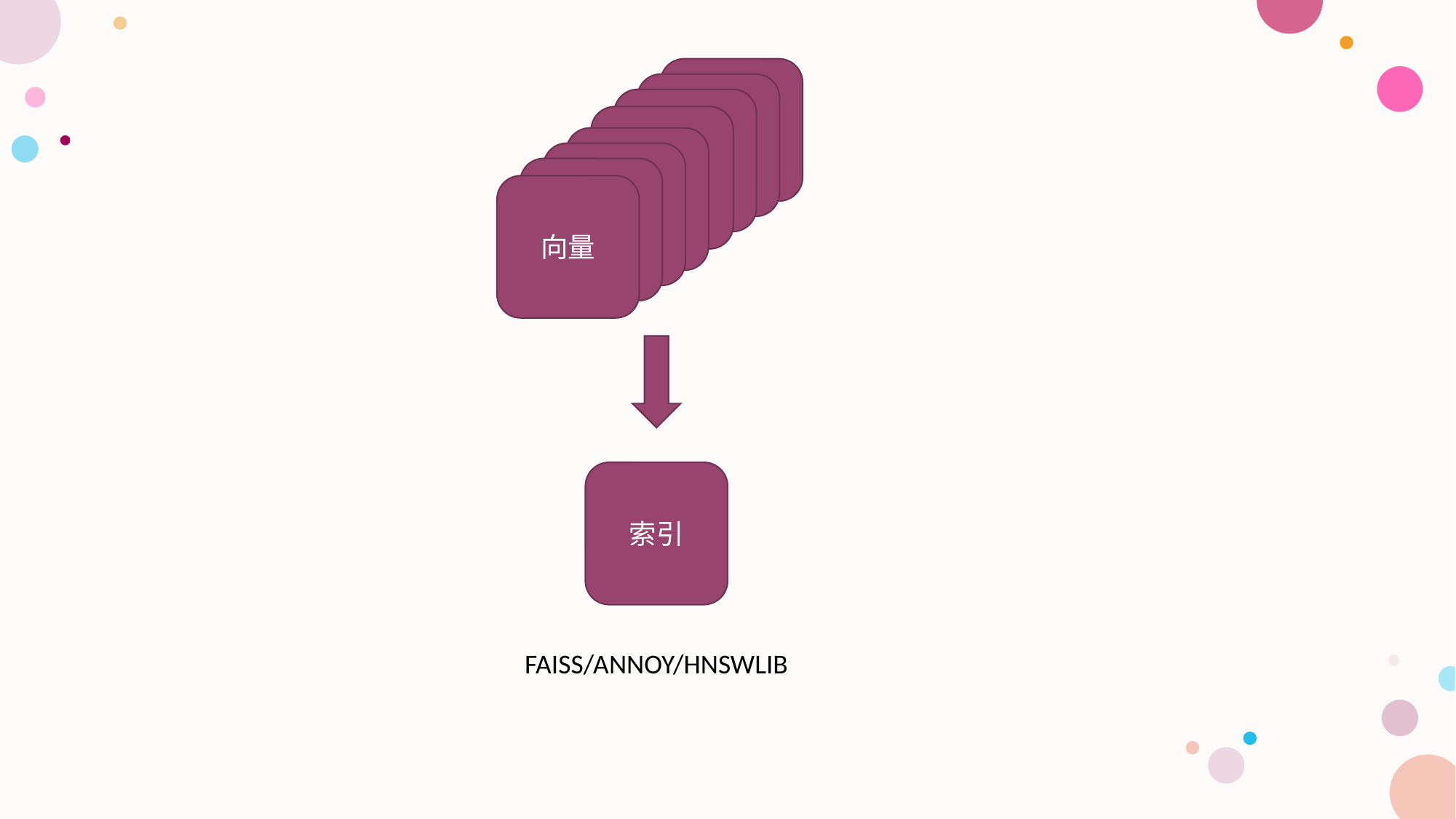

向量
向量
向量
向量
向量
向量
向量
向量

索引
FAISS/ANNOY/HNSWLIB